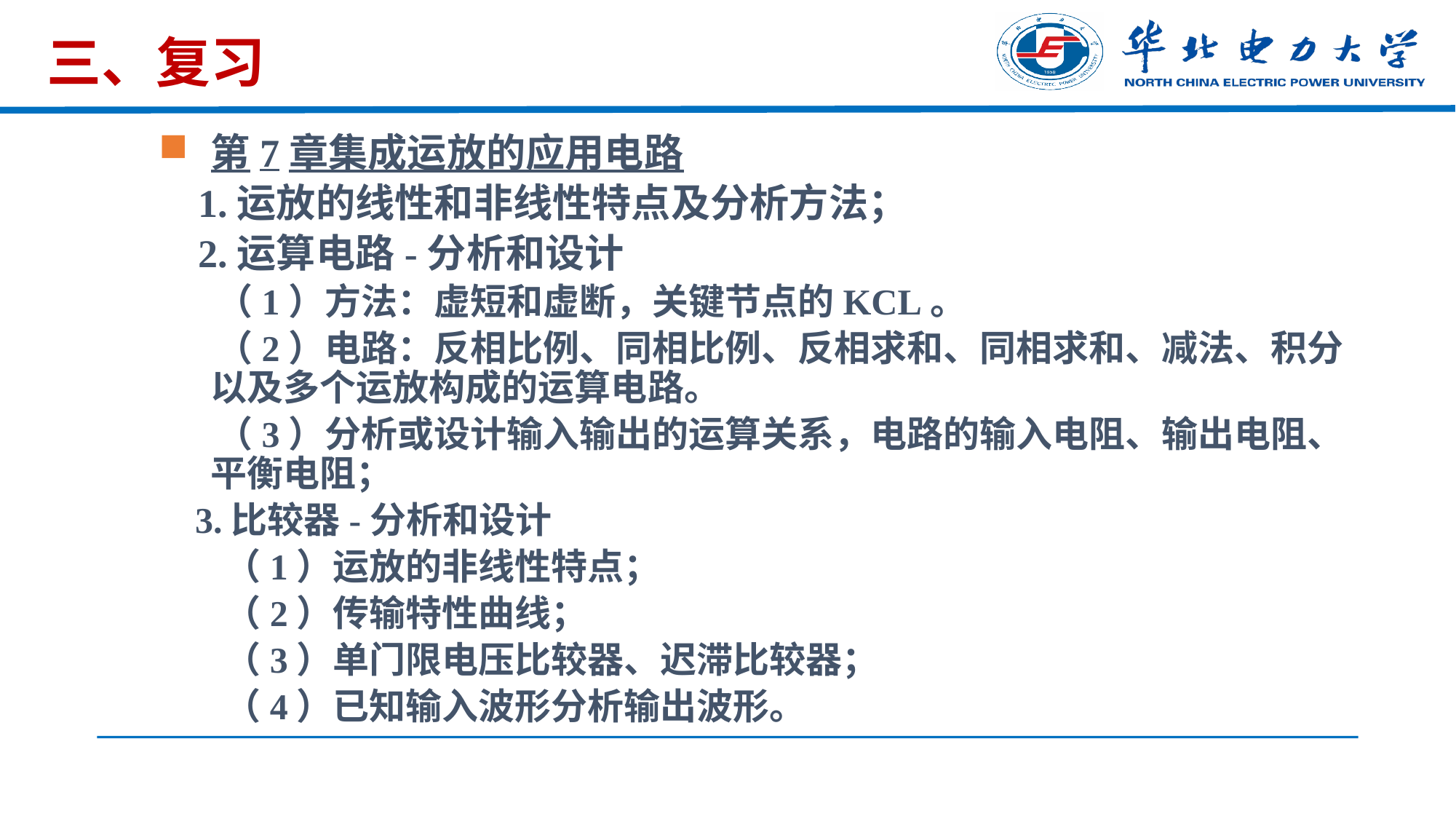

# 三、复习
第7章集成运放的应用电路
    1.运放的线性和非线性特点及分析方法；
    2.运算电路-分析和设计
      （1）方法：虚短和虚断，关键节点的KCL。
      （2）电路：反相比例、同相比例、反相求和、同相求和、减法、积分以及多个运放构成的运算电路。
      （3）分析或设计输入输出的运算关系，电路的输入电阻、输出电阻、平衡电阻；
    3.比较器-分析和设计
       （1）运放的非线性特点；
       （2）传输特性曲线；
       （3）单门限电压比较器、迟滞比较器；
       （4）已知输入波形分析输出波形。